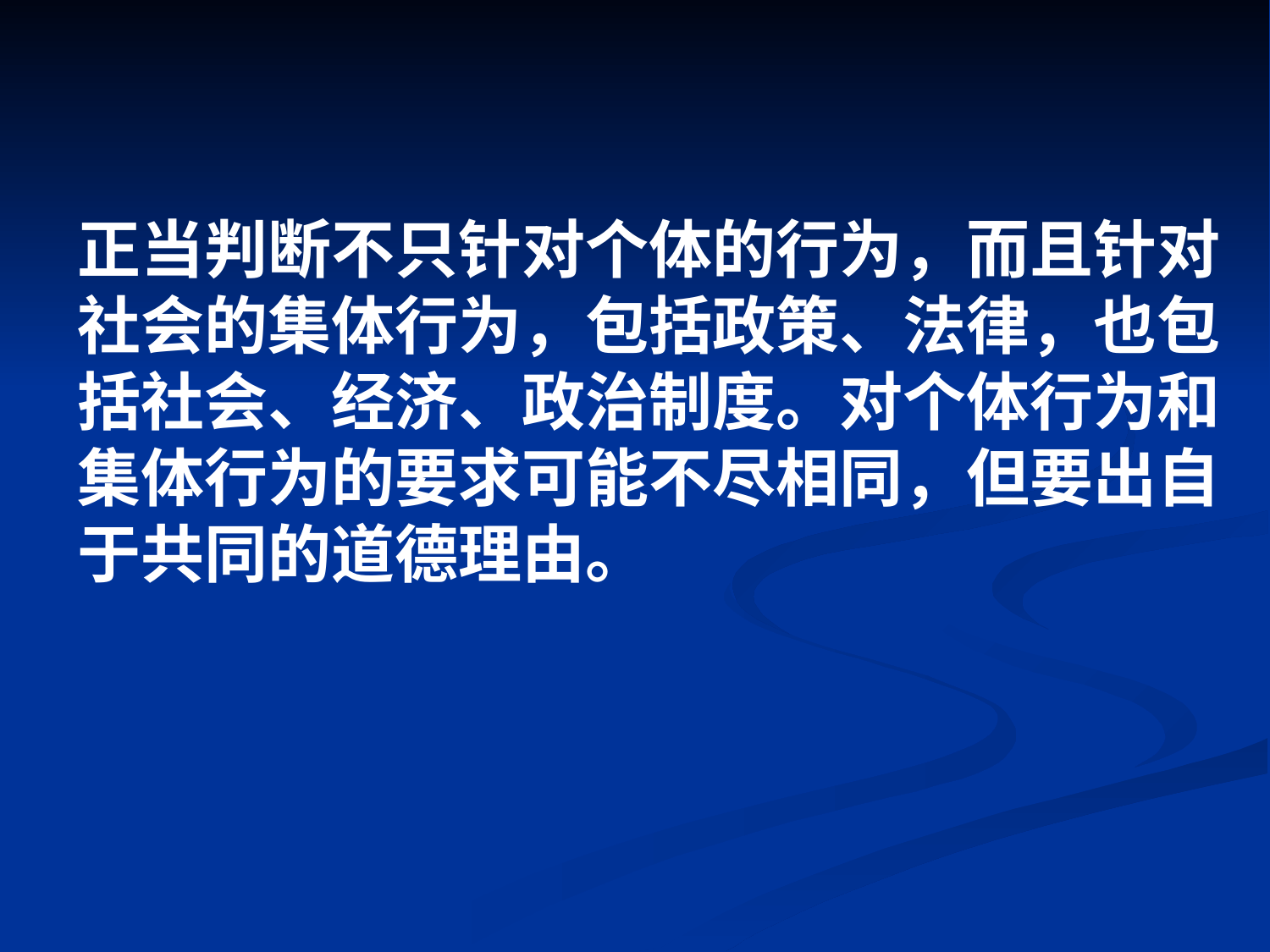

正当判断不只针对个体的行为，而且针对社会的集体行为，包括政策、法律，也包括社会、经济、政治制度。对个体行为和集体行为的要求可能不尽相同，但要出自于共同的道德理由。